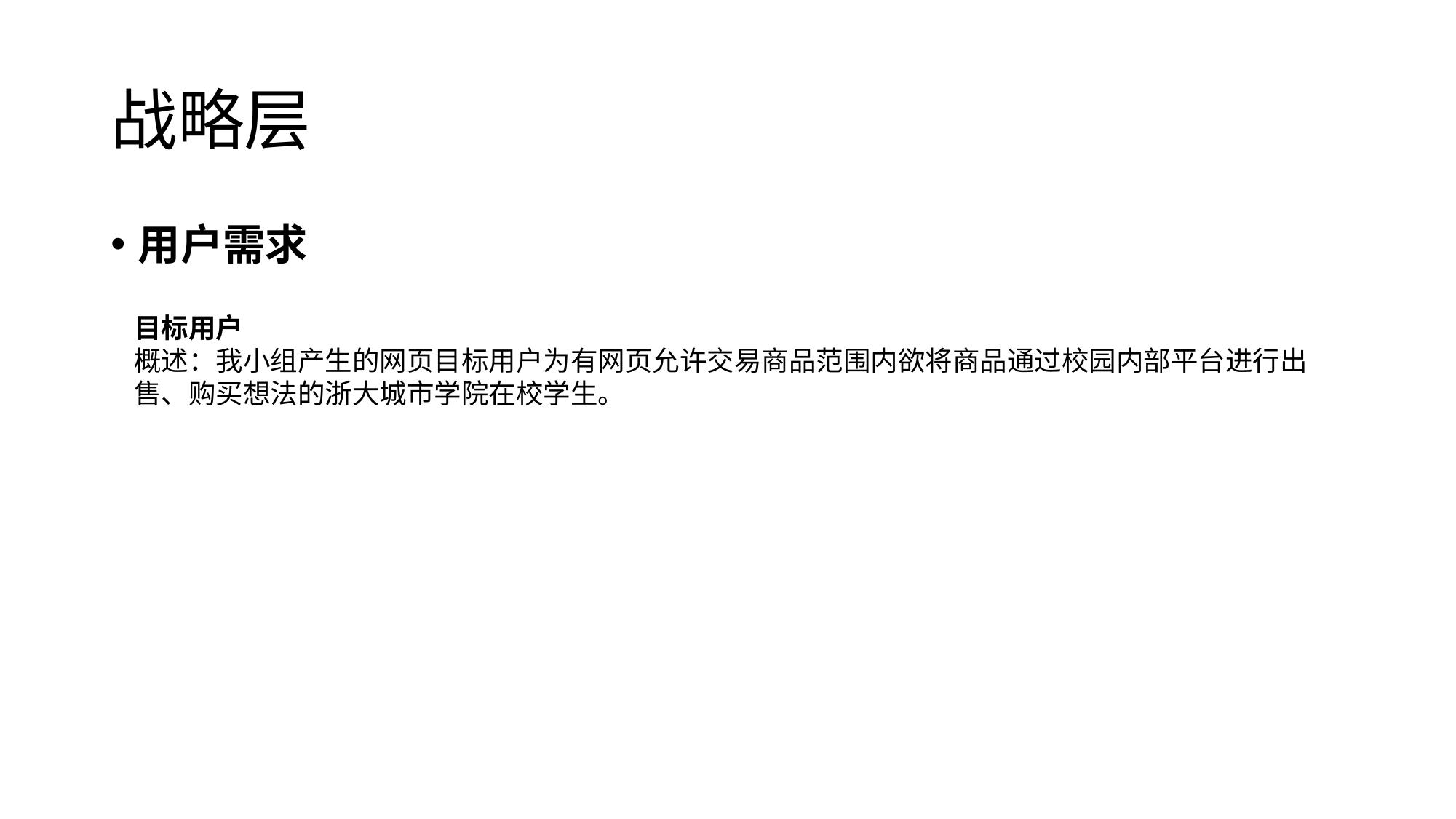

# 战略层
用户需求

目标用户
概述：我小组产生的网页目标用户为有网页允许交易商品范围内欲将商品通过校园内部平台进行出售、购买想法的浙大城市学院在校学生。